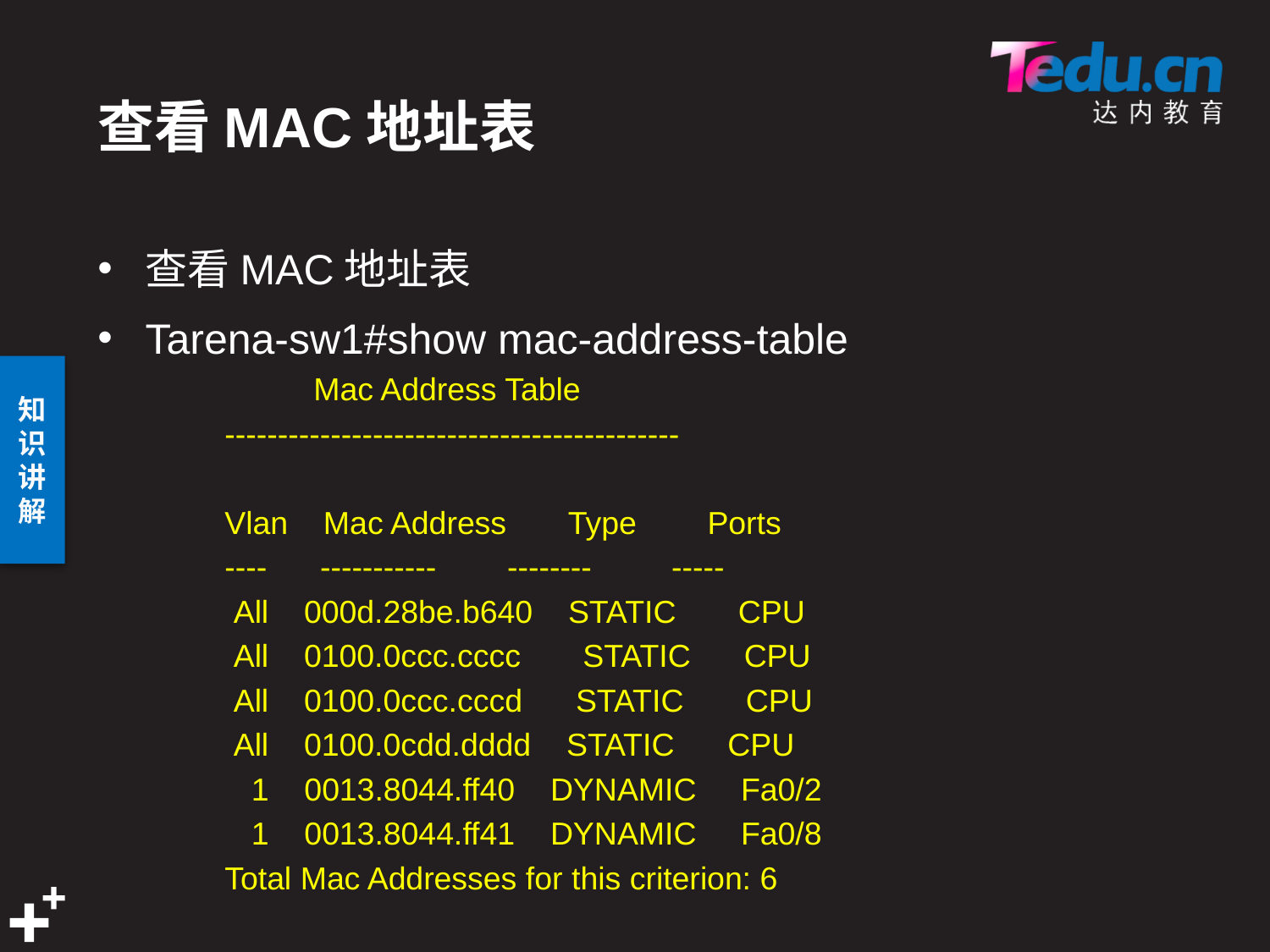

# 查看MAC地址表
查看MAC地址表
Tarena-sw1#show mac-address-table
          Mac Address Table
-------------------------------------------

Vlan    Mac Address       Type        Ports
----      -----------        --------         -----
 All    000d.28be.b640    STATIC       CPU
 All    0100.0ccc.cccc       STATIC      CPU
 All    0100.0ccc.cccd      STATIC       CPU
 All    0100.0cdd.dddd    STATIC      CPU
   1    0013.8044.ff40    DYNAMIC     Fa0/2
   1    0013.8044.ff41    DYNAMIC     Fa0/8
Total Mac Addresses for this criterion: 6